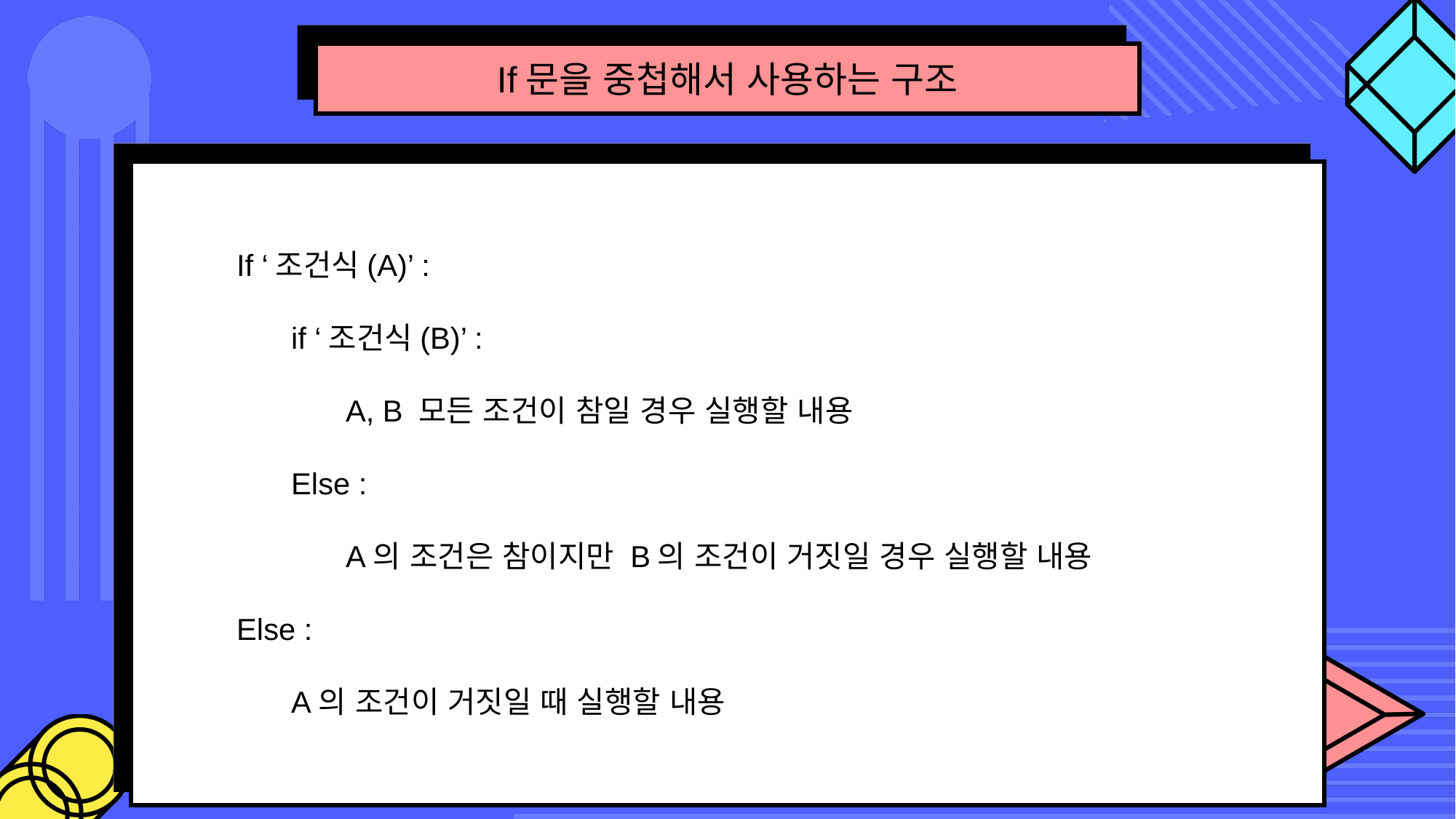

If문을 중첩해서 사용하는 구조

If ‘조건식(A)’ :
if ‘조건식(B)’ :
A, B 모든 조건이 참일 경우 실행할 내용
Else :
A의 조건은 참이지만 B의 조건이 거짓일 경우 실행할 내용
Else :
A의 조건이 거짓일 때 실행할 내용